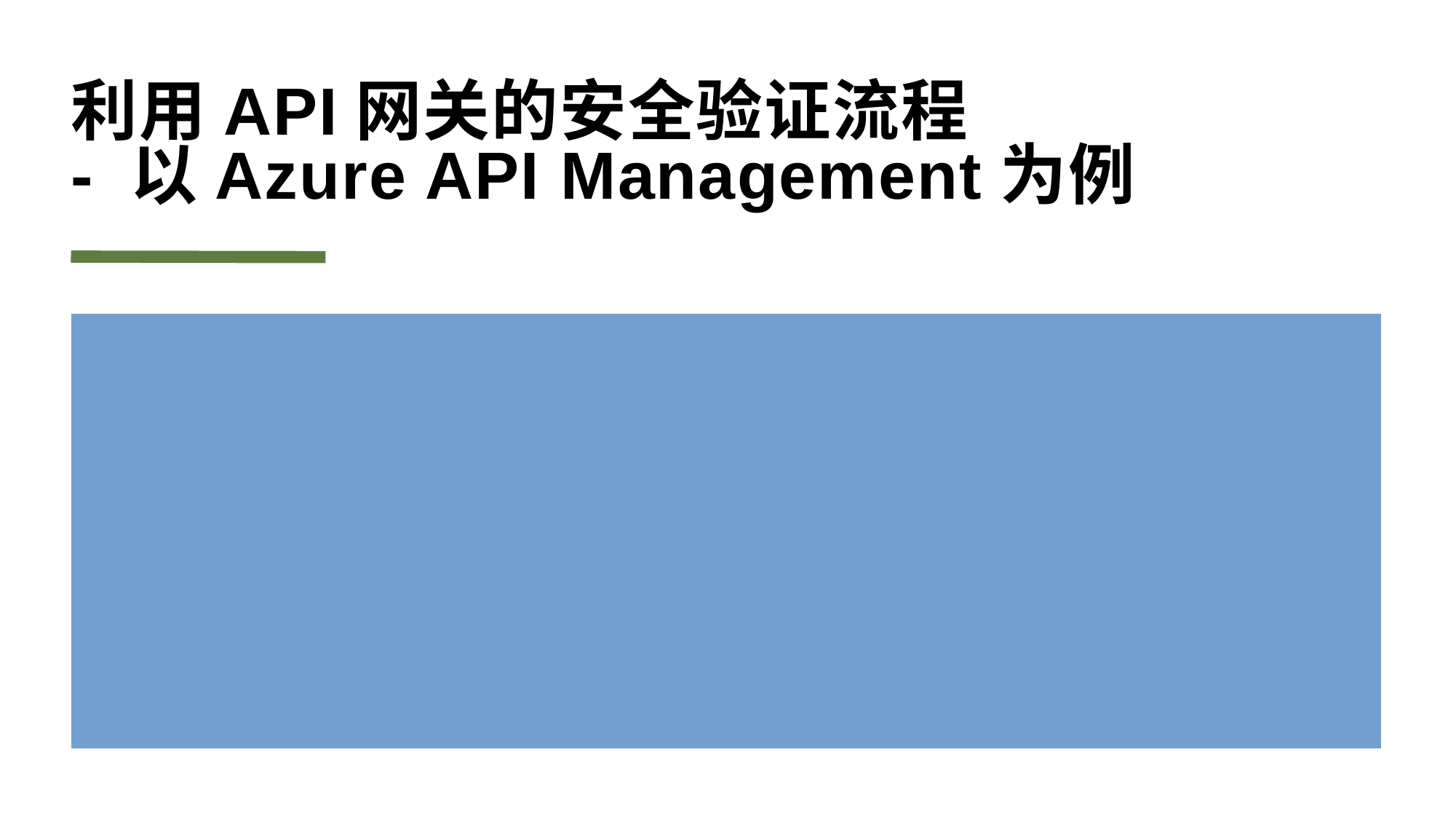

# 利用API网关的安全验证流程 - 以Azure API Management为例
示例： Azure-Samples/remote-mcp-apim-appservice-dotnet